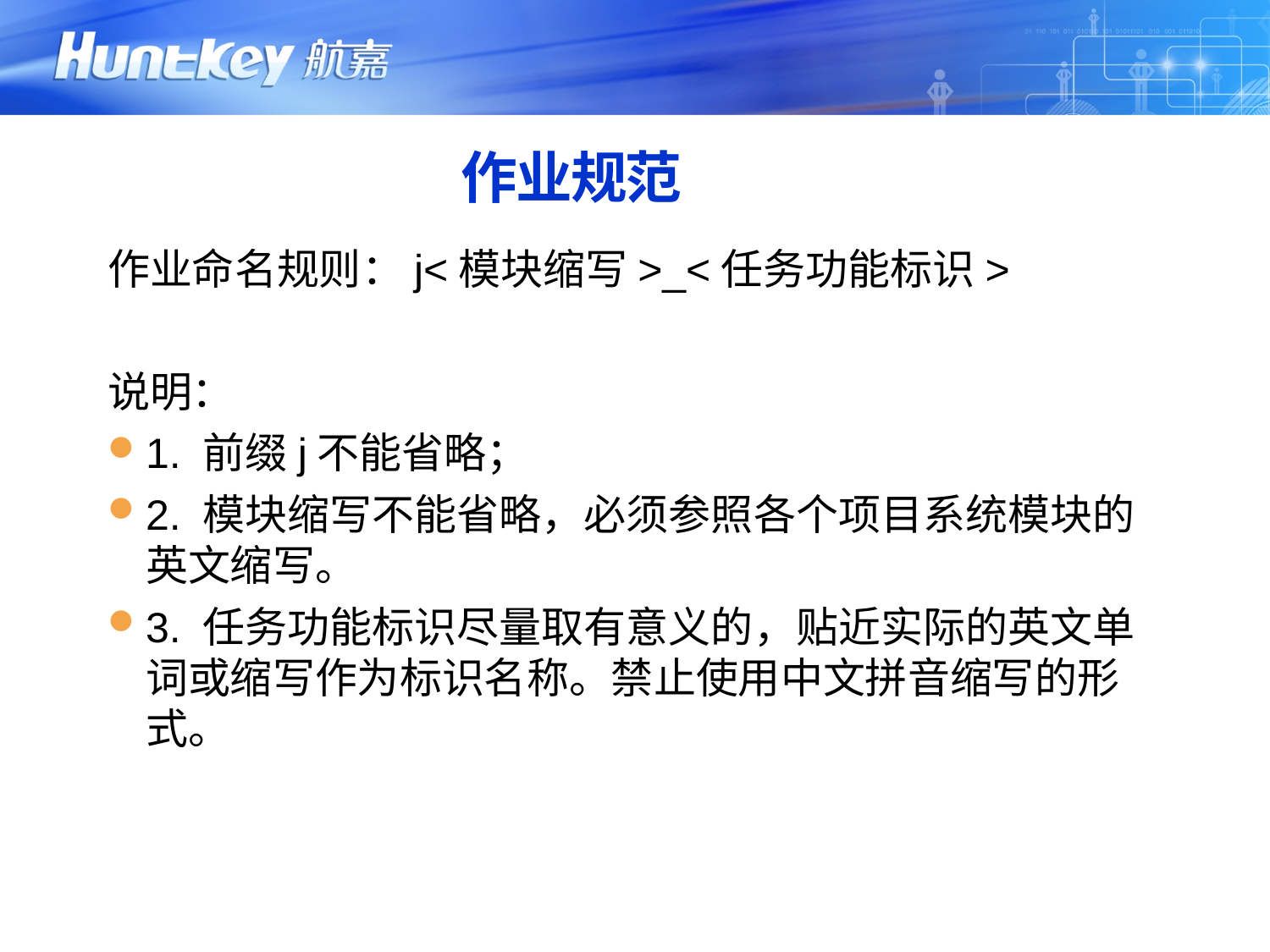

# 作业规范
作业命名规则：j<模块缩写>_<任务功能标识>

说明：
1. 前缀j不能省略；
2. 模块缩写不能省略，必须参照各个项目系统模块的英文缩写。
3. 任务功能标识尽量取有意义的，贴近实际的英文单词或缩写作为标识名称。禁止使用中文拼音缩写的形式。